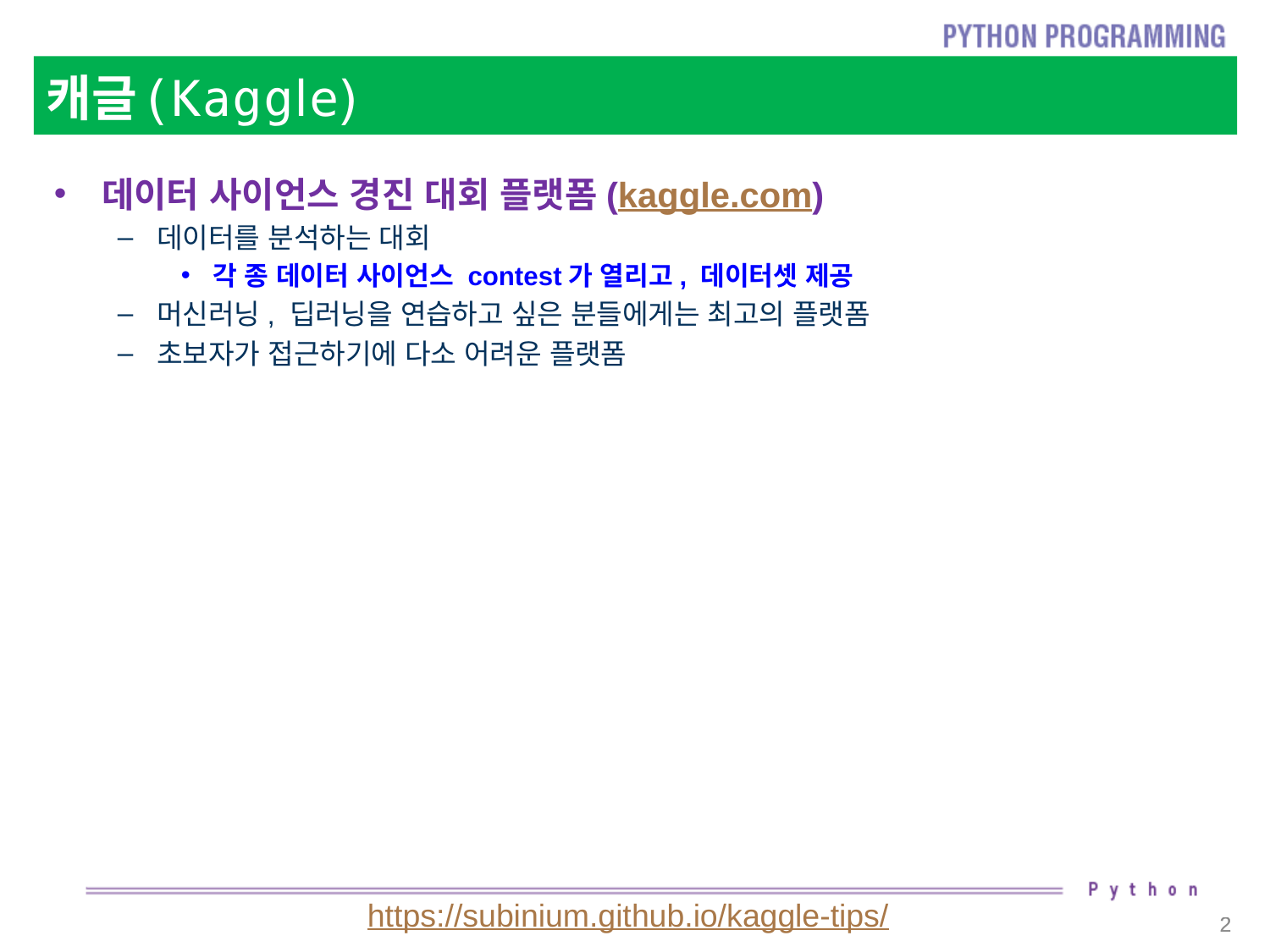

# 캐글(Kaggle)
데이터 사이언스 경진 대회 플랫폼(kaggle.com)
데이터를 분석하는 대회
각 종 데이터 사이언스 contest가 열리고, 데이터셋 제공
머신러닝, 딥러닝을 연습하고 싶은 분들에게는 최고의 플랫폼
초보자가 접근하기에 다소 어려운 플랫폼

https://subinium.github.io/kaggle-tips/
2